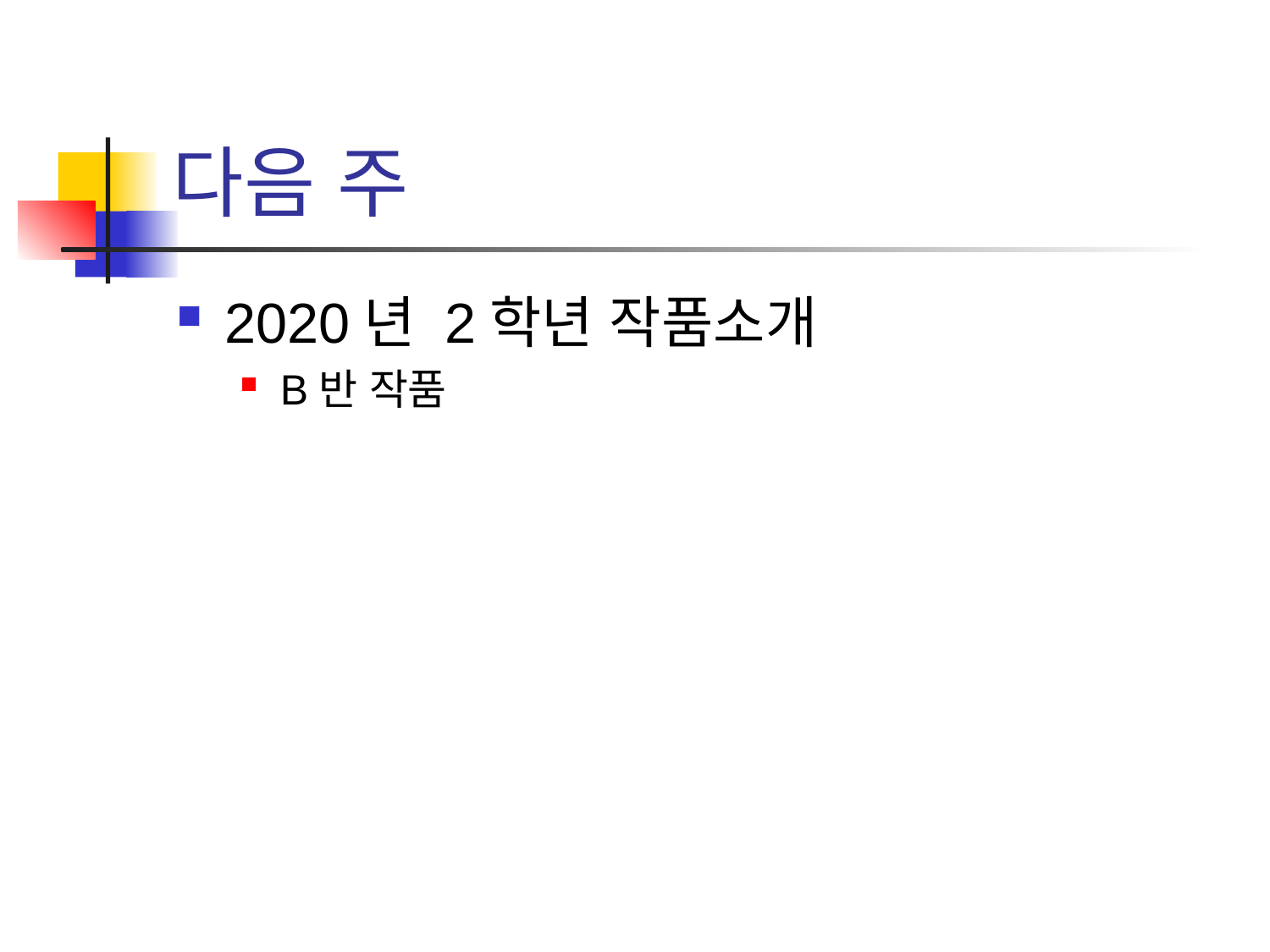

# 다음 주
2020년 2학년 작품소개
B반 작품